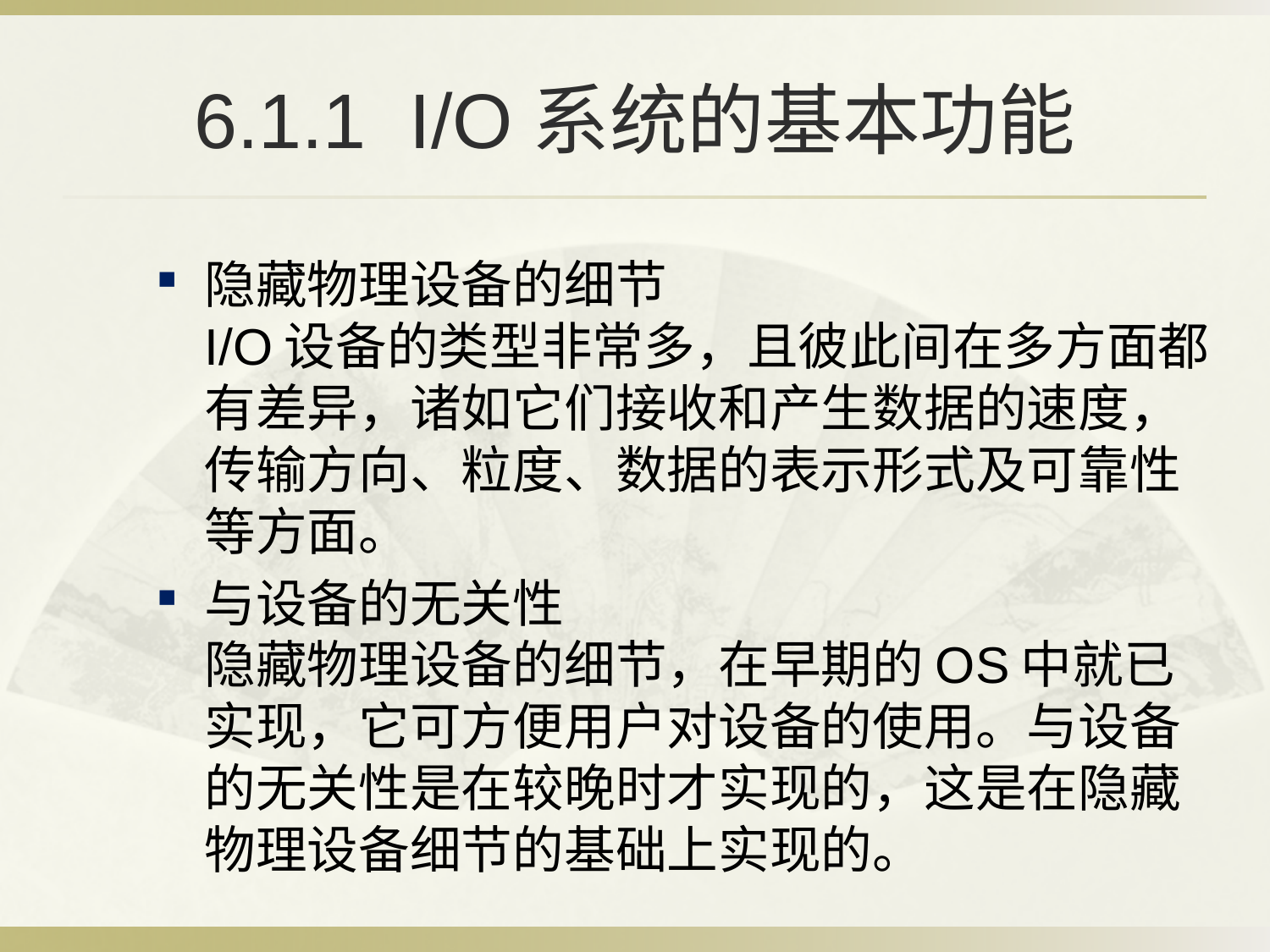

# 6.1.1  I/O系统的基本功能
隐藏物理设备的细节
I/O设备的类型非常多，且彼此间在多方面都有差异，诸如它们接收和产生数据的速度，传输方向、粒度、数据的表示形式及可靠性等方面。
与设备的无关性
隐藏物理设备的细节，在早期的OS中就已实现，它可方便用户对设备的使用。与设备的无关性是在较晚时才实现的，这是在隐藏物理设备细节的基础上实现的。
4